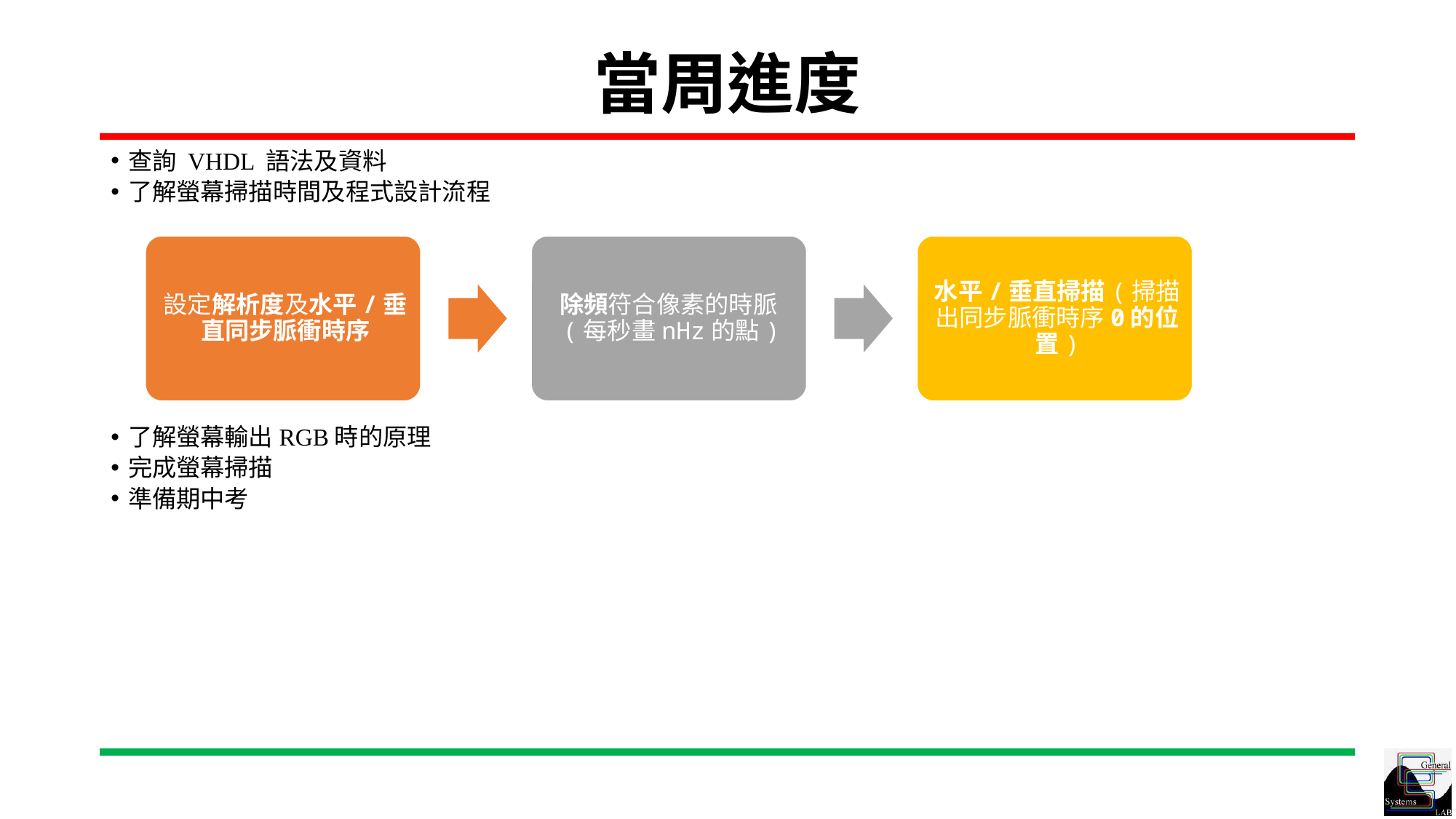

# 當周進度
查詢 VHDL 語法及資料
了解螢幕掃描時間及程式設計流程

了解螢幕輸出RGB時的原理
完成螢幕掃描
準備期中考
設定解析度及水平/垂直同步脈衝時序

除頻符合像素的時脈(每秒畫nHz的點)

水平/垂直掃描(掃描出同步脈衝時序0的位置)